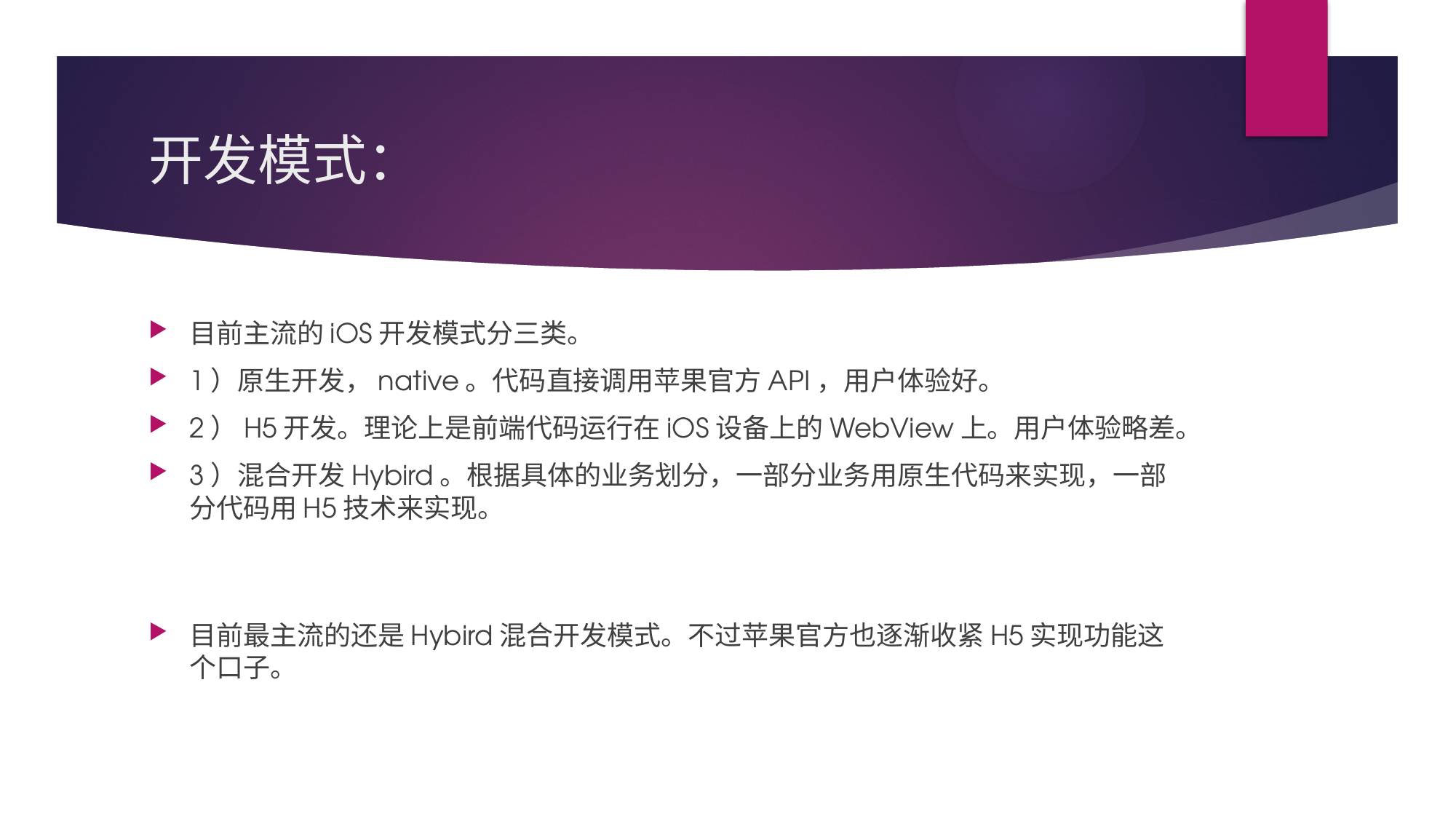

# 开发模式：
目前主流的iOS开发模式分三类。
1）原生开发，native。代码直接调用苹果官方API，用户体验好。
2）H5开发。理论上是前端代码运行在iOS设备上的WebView上。用户体验略差。
3）混合开发Hybird。根据具体的业务划分，一部分业务用原生代码来实现，一部分代码用H5技术来实现。

目前最主流的还是Hybird混合开发模式。不过苹果官方也逐渐收紧H5实现功能这个口子。